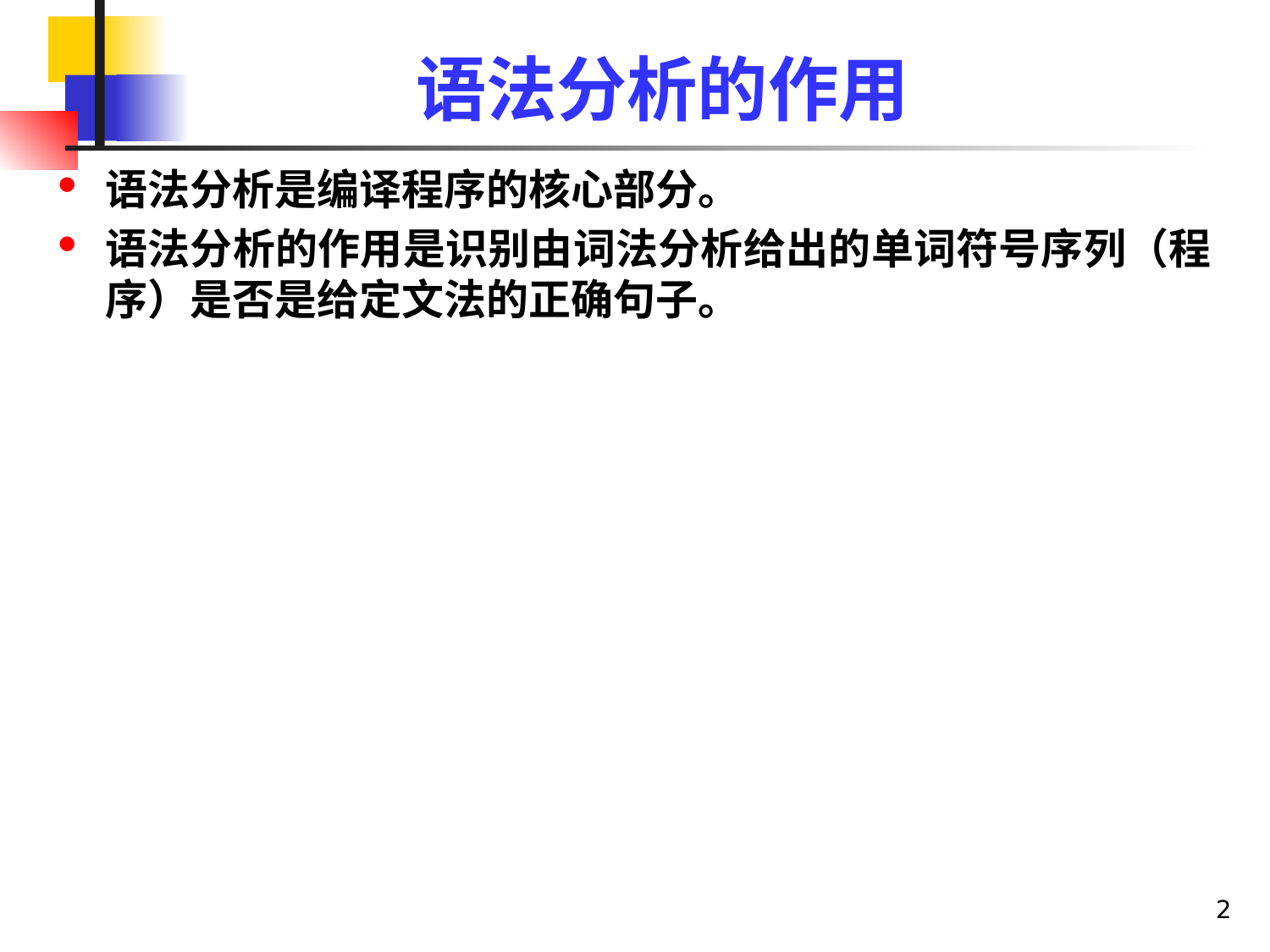

# 语法分析的作用
语法分析是编译程序的核心部分。
语法分析的作用是识别由词法分析给出的单词符号序列（程序）是否是给定文法的正确句子。
2